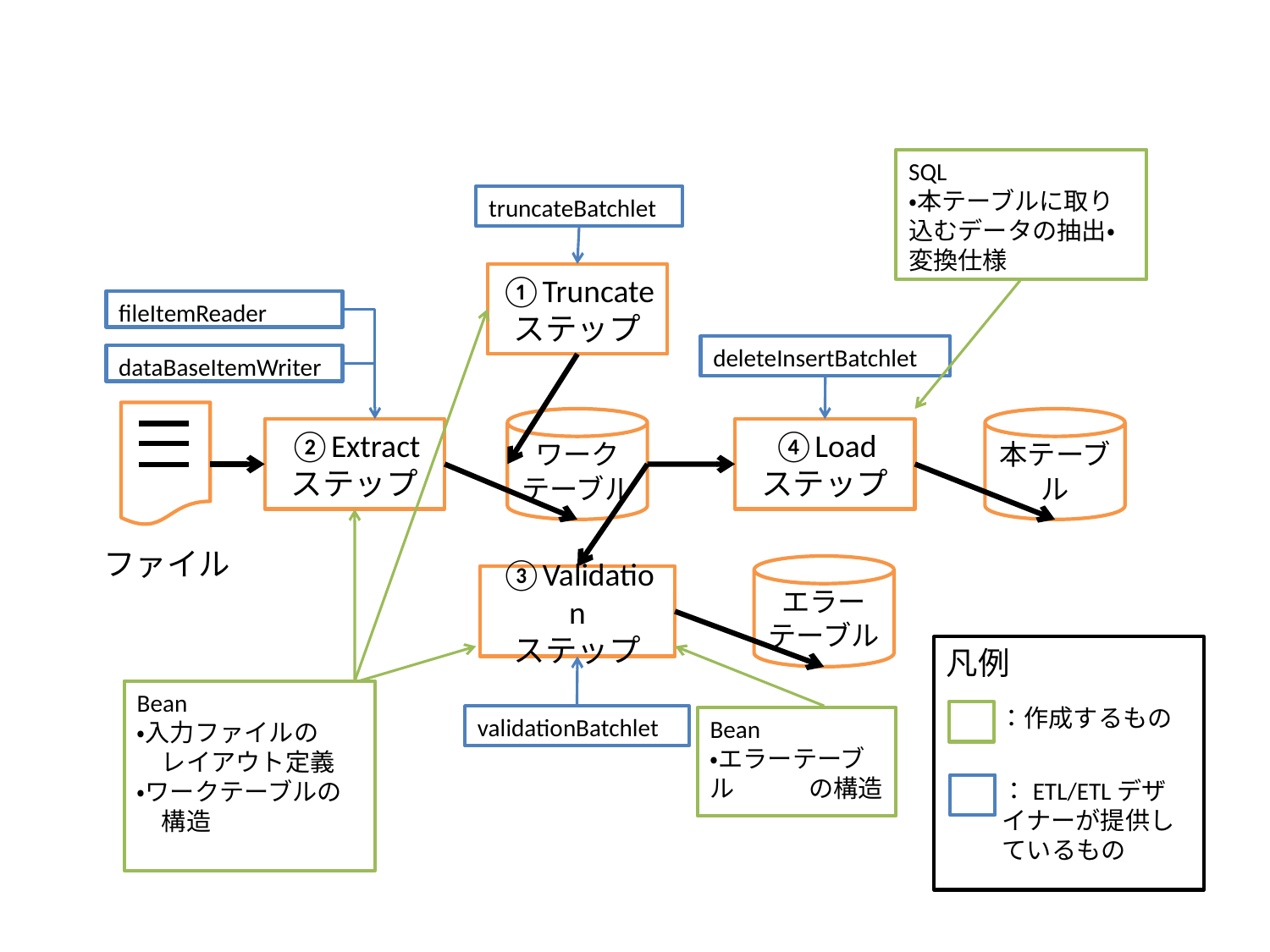

SQL
・本テーブルに取り込むデータの抽出・変換仕様
truncateBatchlet
①Truncate
ステップ
fileItemReader
deleteInsertBatchlet
dataBaseItemWriter

ワークテーブル
本テーブル
②Extract
ステップ
④Load
ステップ
ファイル
エラーテーブル
③Validation
ステップ
凡例
：作成するもの

：ETL/ETLデザイナーが提供しているもの

Bean
・入力ファイルの
　レイアウト定義
・ワークテーブルの
　構造

validationBatchlet
Bean
・エラーテーブル　　　の構造